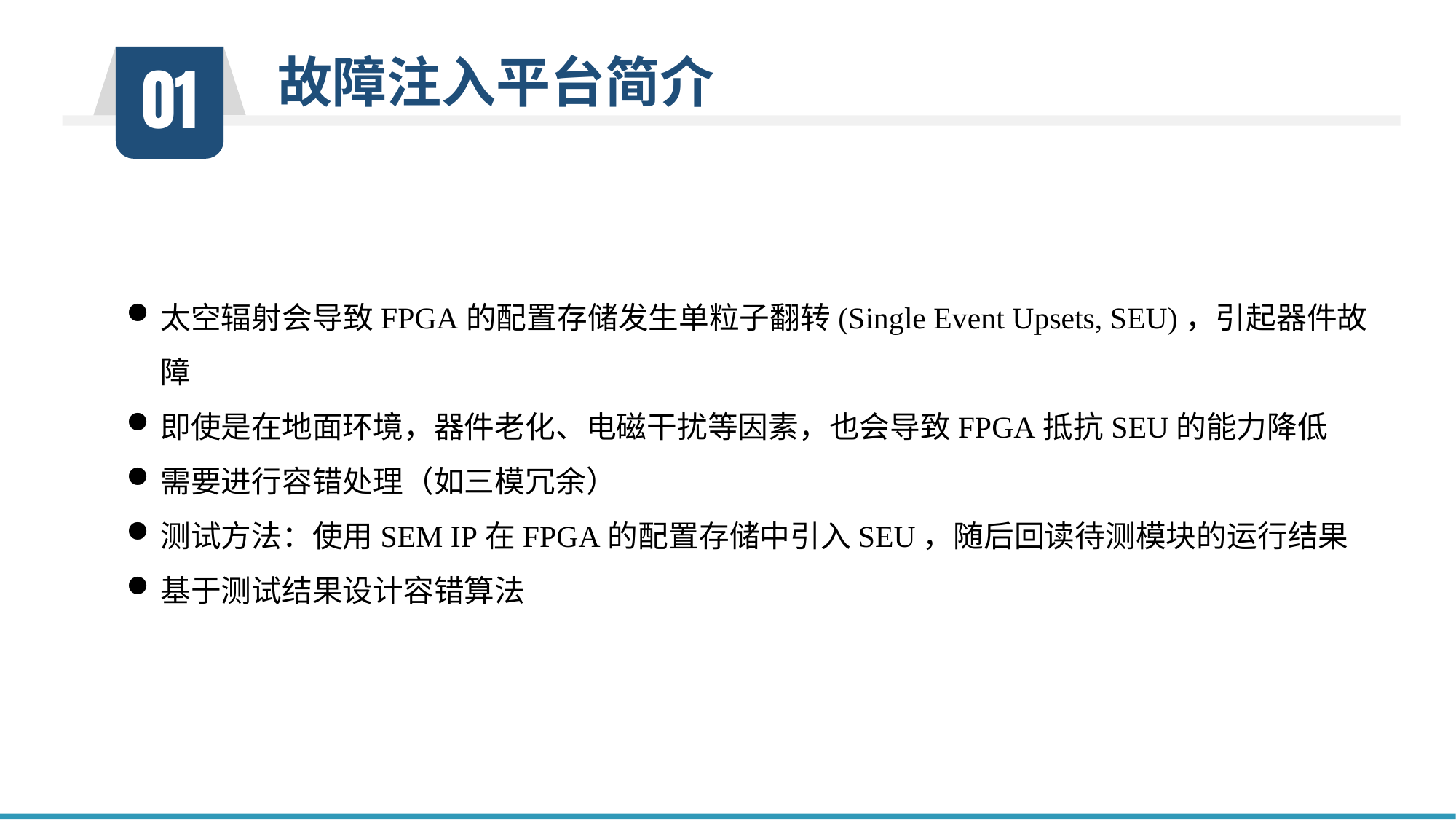

故障注入平台简介

01

太空辐射会导致FPGA的配置存储发生单粒子翻转(Single Event Upsets, SEU)，引起器件故障
即使是在地面环境，器件老化、电磁干扰等因素，也会导致FPGA抵抗SEU的能力降低
需要进行容错处理（如三模冗余）
测试方法：使用SEM IP在FPGA的配置存储中引入SEU，随后回读待测模块的运行结果
基于测试结果设计容错算法